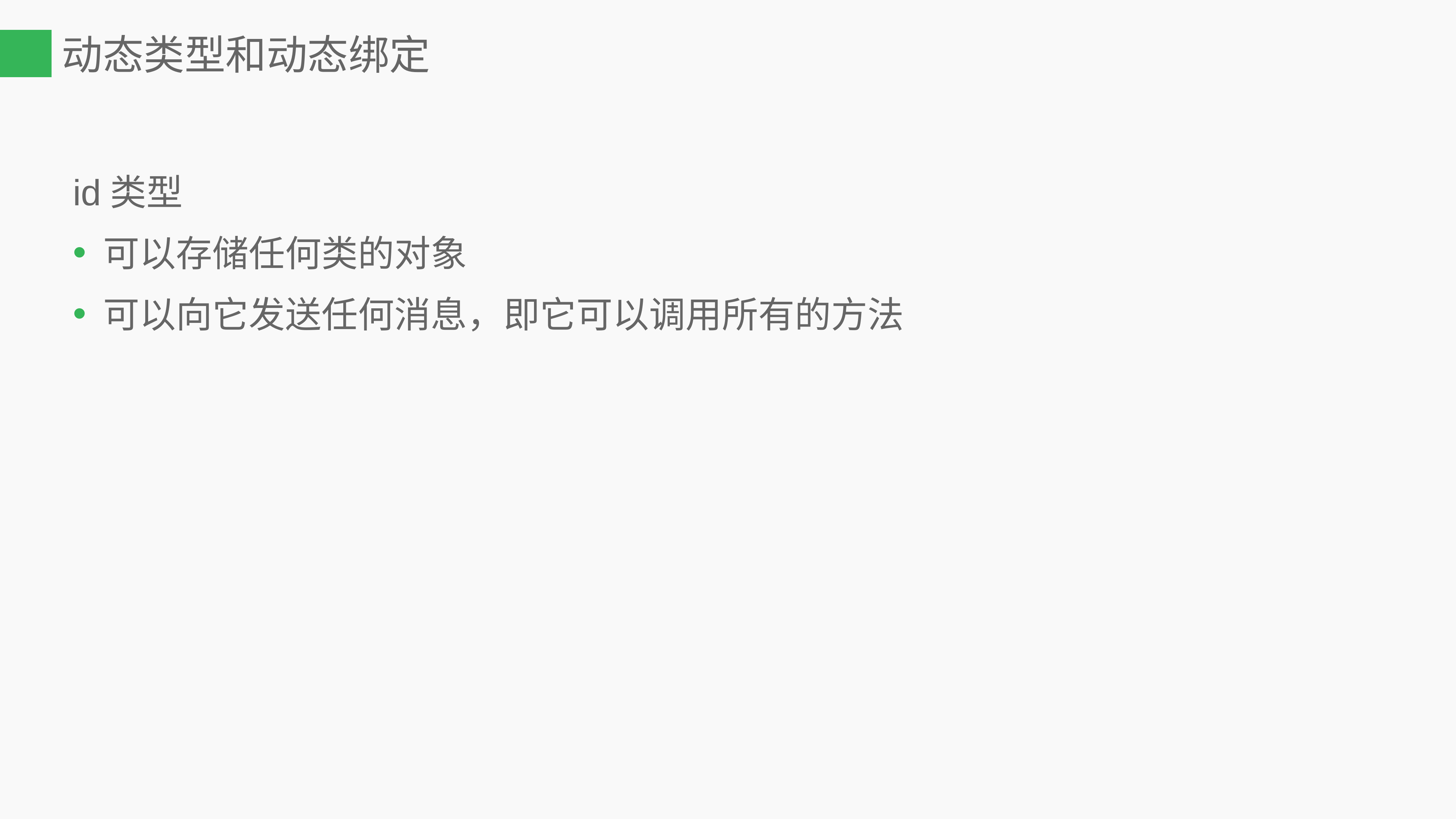

# 动态类型和动态绑定
id类型
可以存储任何类的对象
可以向它发送任何消息，即它可以调用所有的方法